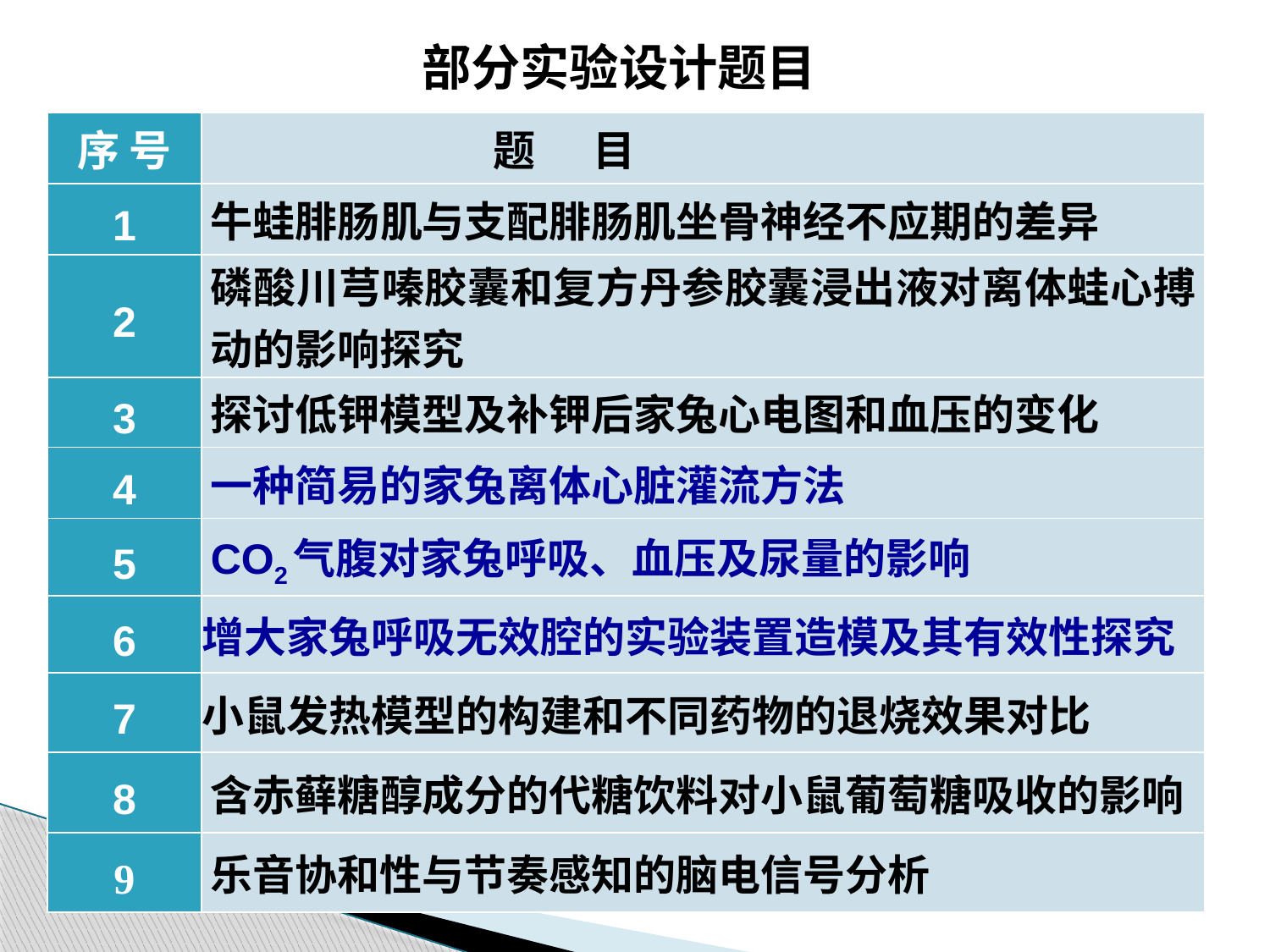

# 部分实验设计题目
| 序 号 | 题 目 |
| --- | --- |
| 1 | 牛蛙腓肠肌与支配腓肠肌坐骨神经不应期的差异 |
| 2 | 磷酸川芎嗪胶囊和复方丹参胶囊浸出液对离体蛙心搏动的影响探究 |
| 3 | 探讨低钾模型及补钾后家兔心电图和血压的变化 |
| 4 | 一种简易的家兔离体心脏灌流方法 |
| 5 | CO2气腹对家兔呼吸、血压及尿量的影响 |
| 6 | 增大家兔呼吸无效腔的实验装置造模及其有效性探究 |
| 7 | 小鼠发热模型的构建和不同药物的退烧效果对比 |
| 8 | 含赤藓糖醇成分的代糖饮料对小鼠葡萄糖吸收的影响 |
| 9 | 乐音协和性与节奏感知的脑电信号分析 |